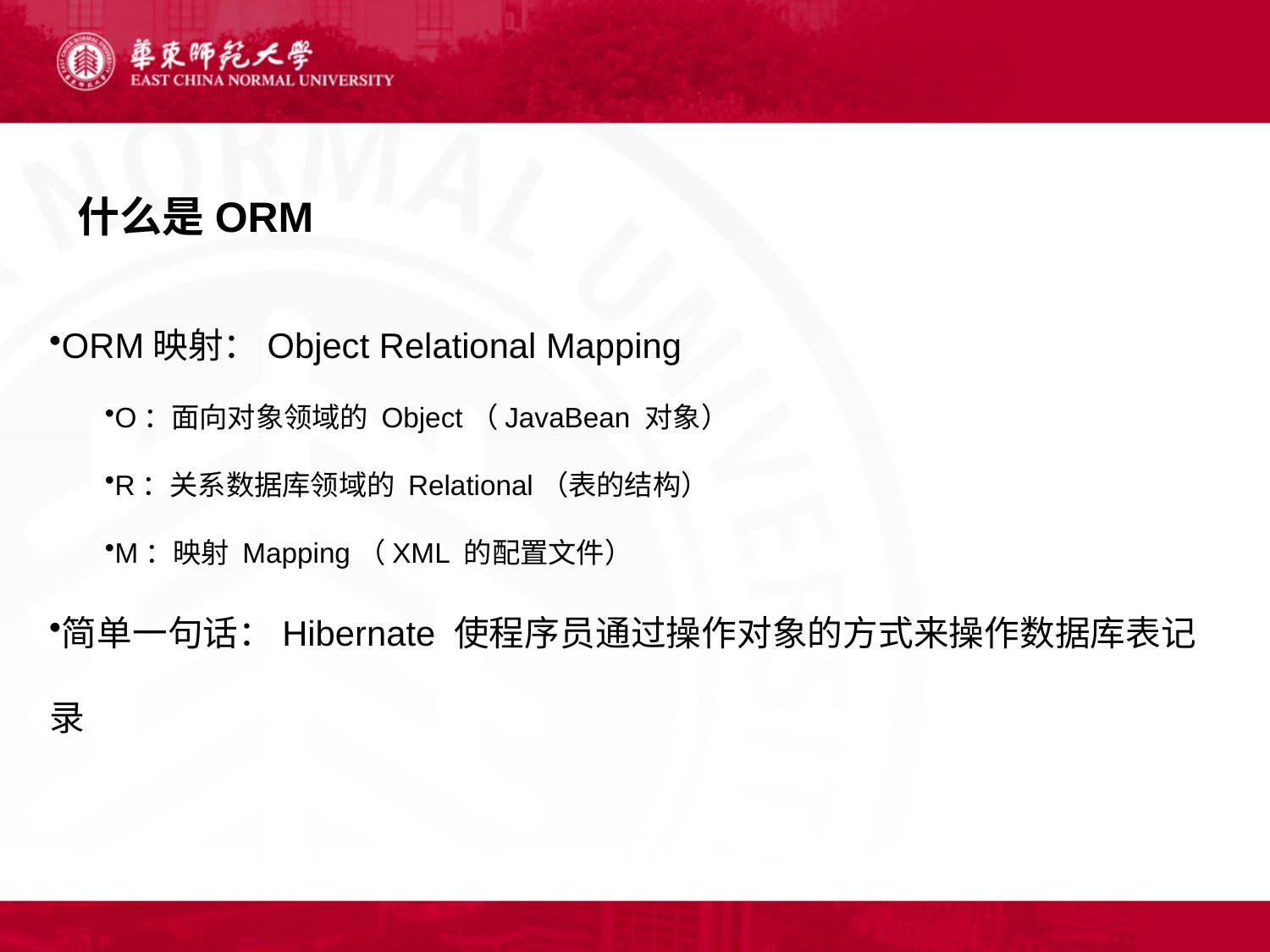

# 什么是ORM
ORM映射：Object Relational Mapping
O：面向对象领域的 Object（JavaBean 对象）
R：关系数据库领域的 Relational（表的结构）
M：映射 Mapping（XML 的配置文件）
简单一句话：Hibernate 使程序员通过操作对象的方式来操作数据库表记录